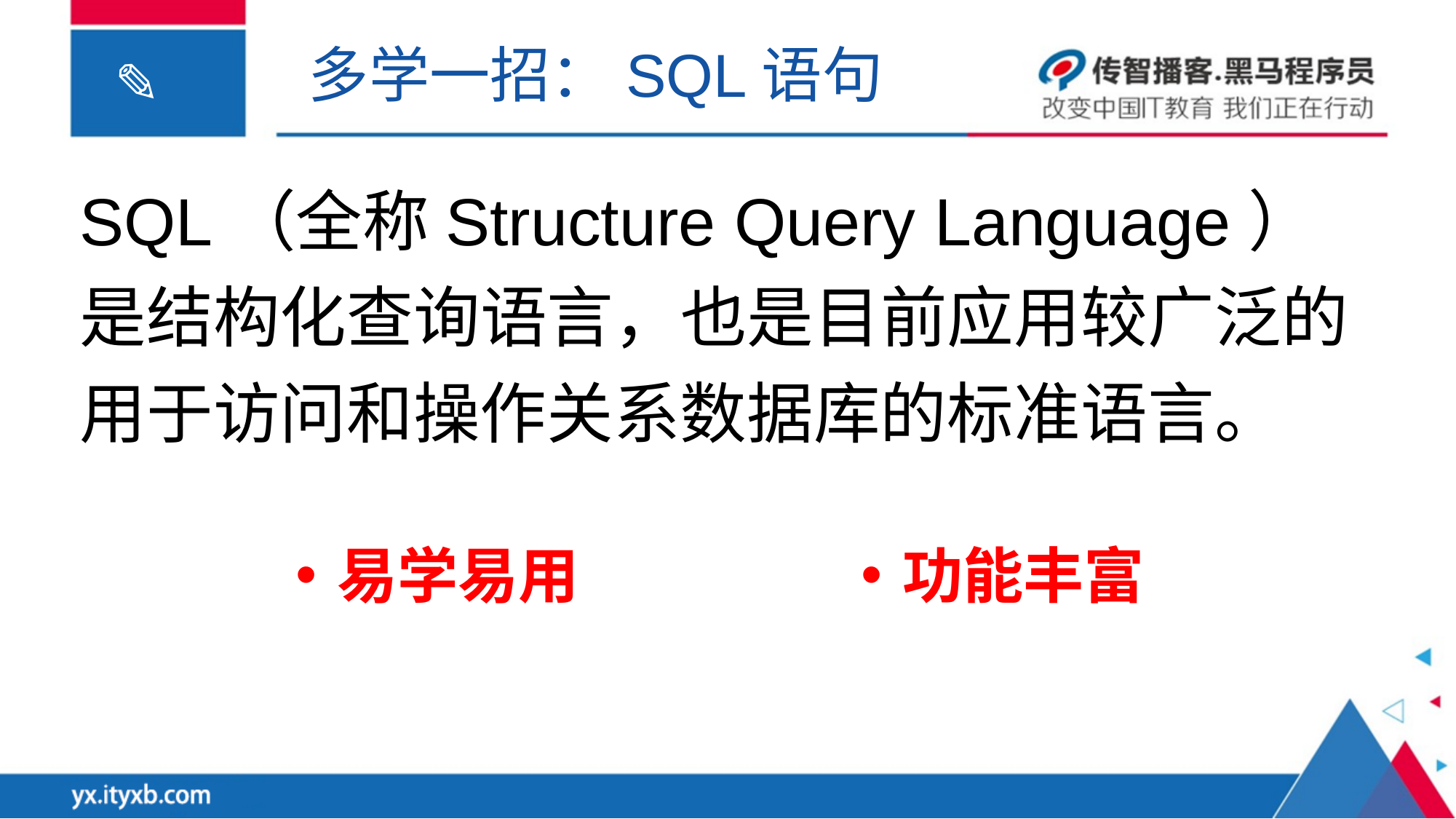

多学一招：SQL语句
SQL（全称Structure Query Language）是结构化查询语言，也是目前应用较广泛的用于访问和操作关系数据库的标准语言。
易学易用
功能丰富